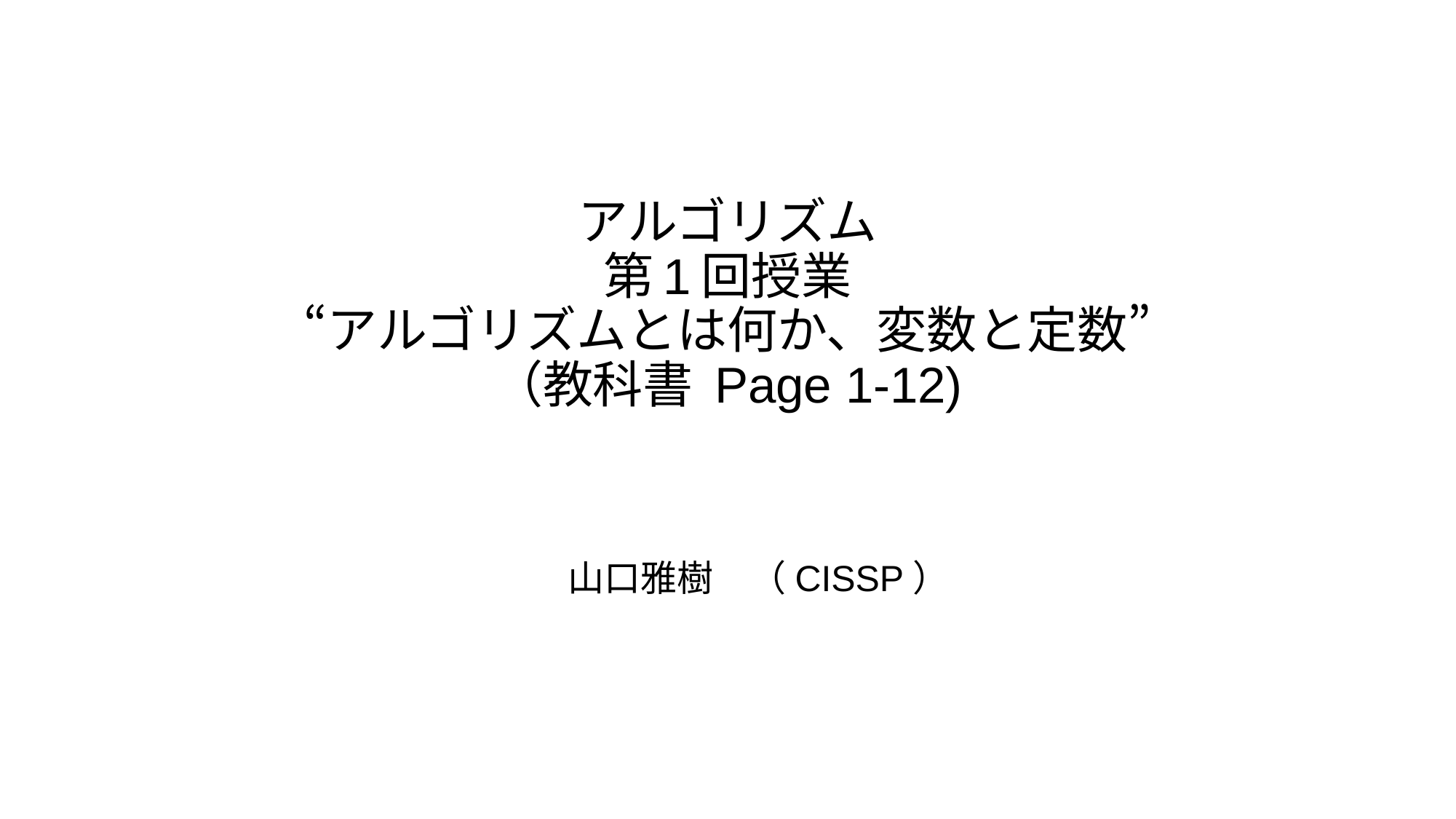

# アルゴリズム 第1回授業 “アルゴリズムとは何か、変数と定数” （教科書 Page 1-12)
山口雅樹　（CISSP）